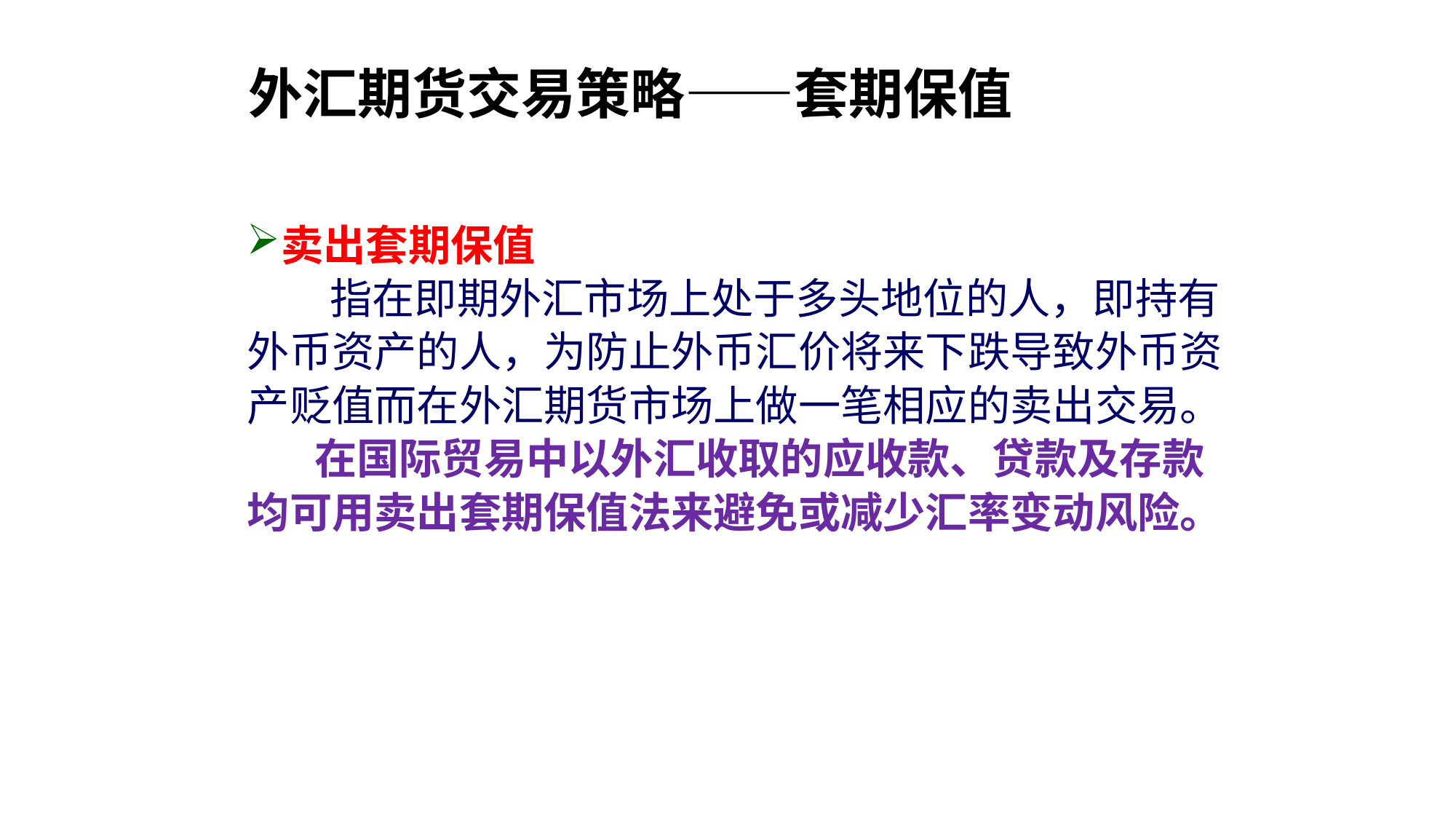

外汇期货交易策略——套期保值

卖出套期保值
         指在即期外汇市场上处于多头地位的人，即持有
外币资产的人，为防止外币汇价将来下跌导致外币资
产贬值而在外汇期货市场上做一笔相应的卖出交易。
      在国际贸易中以外汇收取的应收款、贷款及存款
均可用卖出套期保值法来避免或减少汇率变动风险。